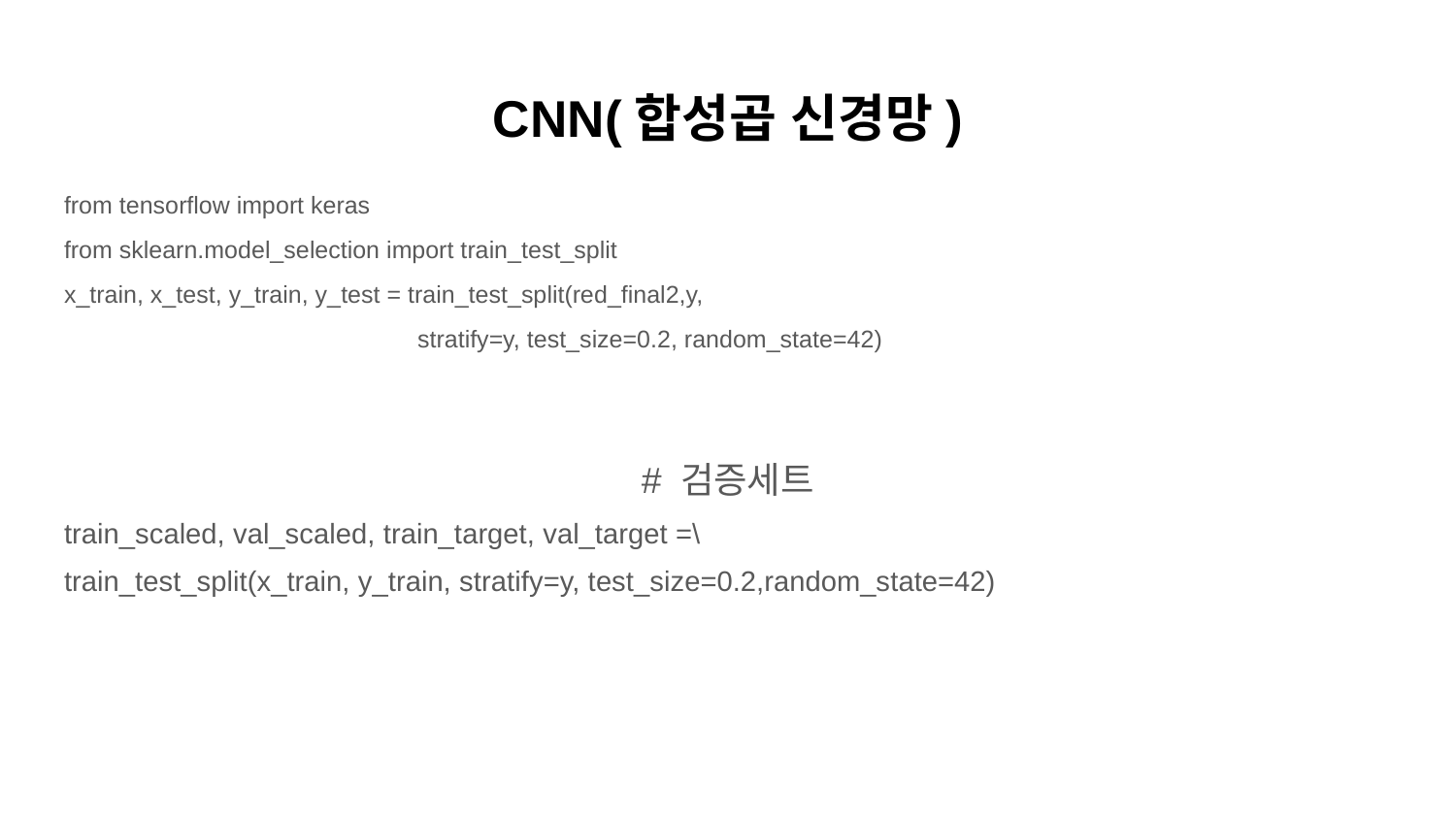

# CNN(합성곱 신경망)

from tensorflow import keras
from sklearn.model_selection import train_test_split
x_train, x_test, y_train, y_test = train_test_split(red_final2,y,
                                                    stratify=y, test_size=0.2, random_state=42)

# 검증세트
train_scaled, val_scaled, train_target, val_target =\
train_test_split(x_train, y_train, stratify=y, test_size=0.2,random_state=42)